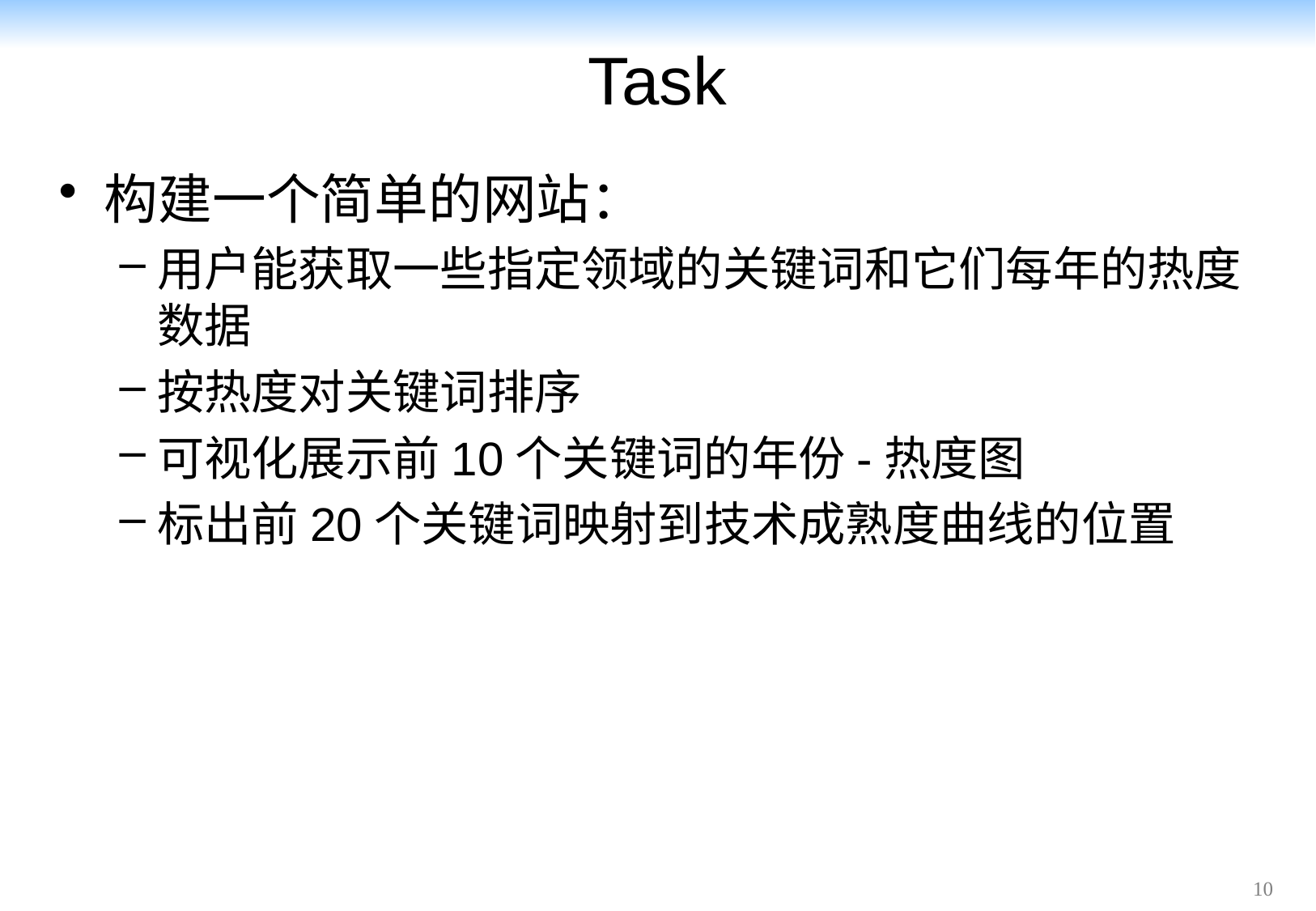

# Task
构建一个简单的网站：
用户能获取一些指定领域的关键词和它们每年的热度数据
按热度对关键词排序
可视化展示前10个关键词的年份-热度图
标出前20个关键词映射到技术成熟度曲线的位置